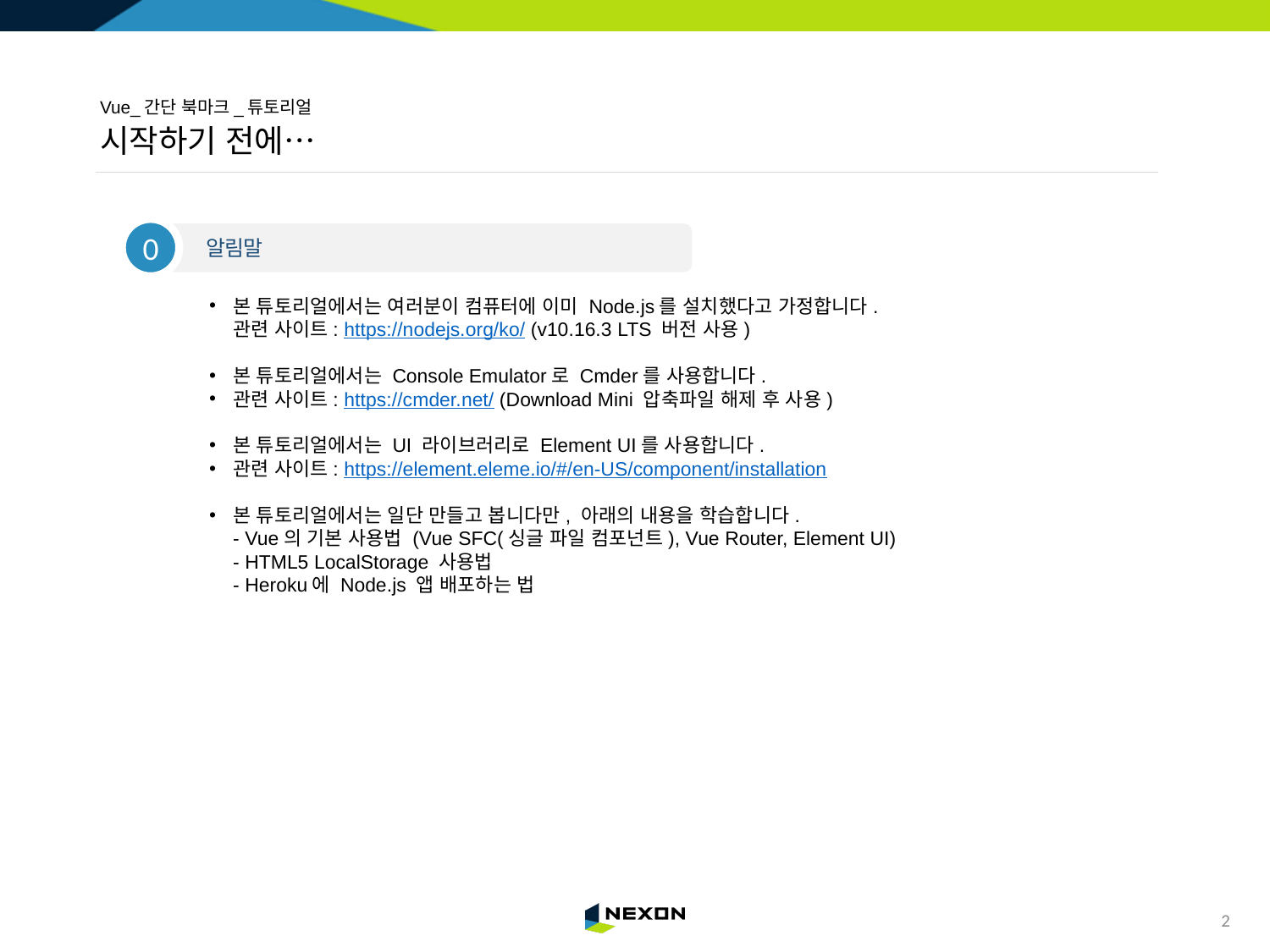

# Vue_간단 북마크_튜토리얼 시작하기 전에…
0
알림말
본 튜토리얼에서는 여러분이 컴퓨터에 이미 Node.js를 설치했다고 가정합니다.
관련 사이트: https://nodejs.org/ko/ (v10.16.3 LTS 버전 사용)

본 튜토리얼에서는 Console Emulator로 Cmder를 사용합니다.
관련 사이트: https://cmder.net/ (Download Mini 압축파일 해제 후 사용)

본 튜토리얼에서는 UI 라이브러리로 Element UI를 사용합니다.
관련 사이트: https://element.eleme.io/#/en-US/component/installation

본 튜토리얼에서는 일단 만들고 봅니다만, 아래의 내용을 학습합니다.
- Vue의 기본 사용법 (Vue SFC(싱글 파일 컴포넌트), Vue Router, Element UI)
- HTML5 LocalStorage 사용법
- Heroku에 Node.js 앱 배포하는 법
2